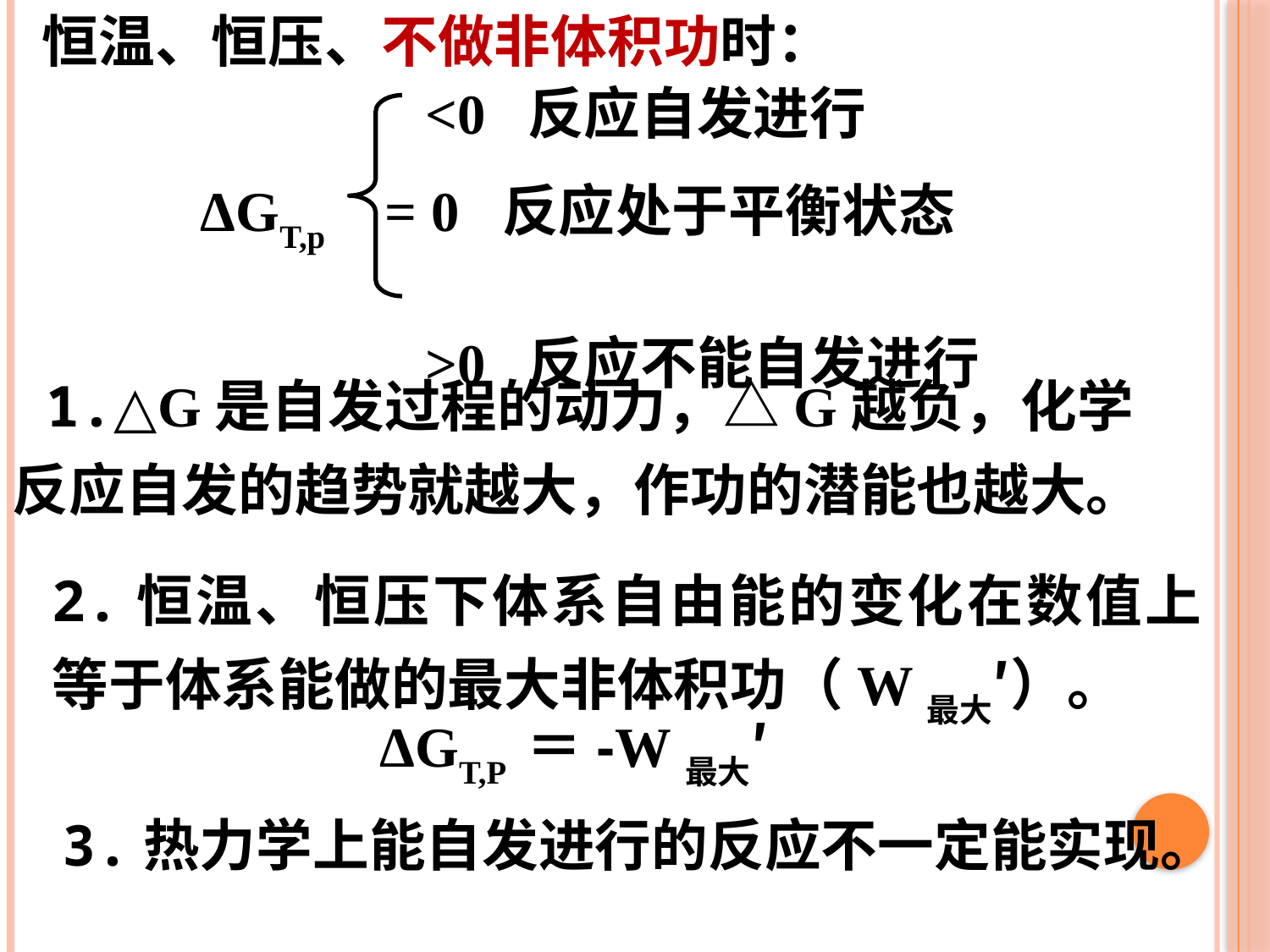

恒温、恒压、不做非体积功时：
                           <0  反应自发进行
           ΔGT,p       = 0  反应处于平衡状态
                           >0  反应不能自发进行

 1.△G是自发过程的动力，△G越负，化学反应自发的趋势就越大，作功的潜能也越大。
2.恒温、恒压下体系自由能的变化在数值上等于体系能做的最大非体积功（W最大′）。
ΔGT,P ＝-W最大′
3.热力学上能自发进行的反应不一定能实现。